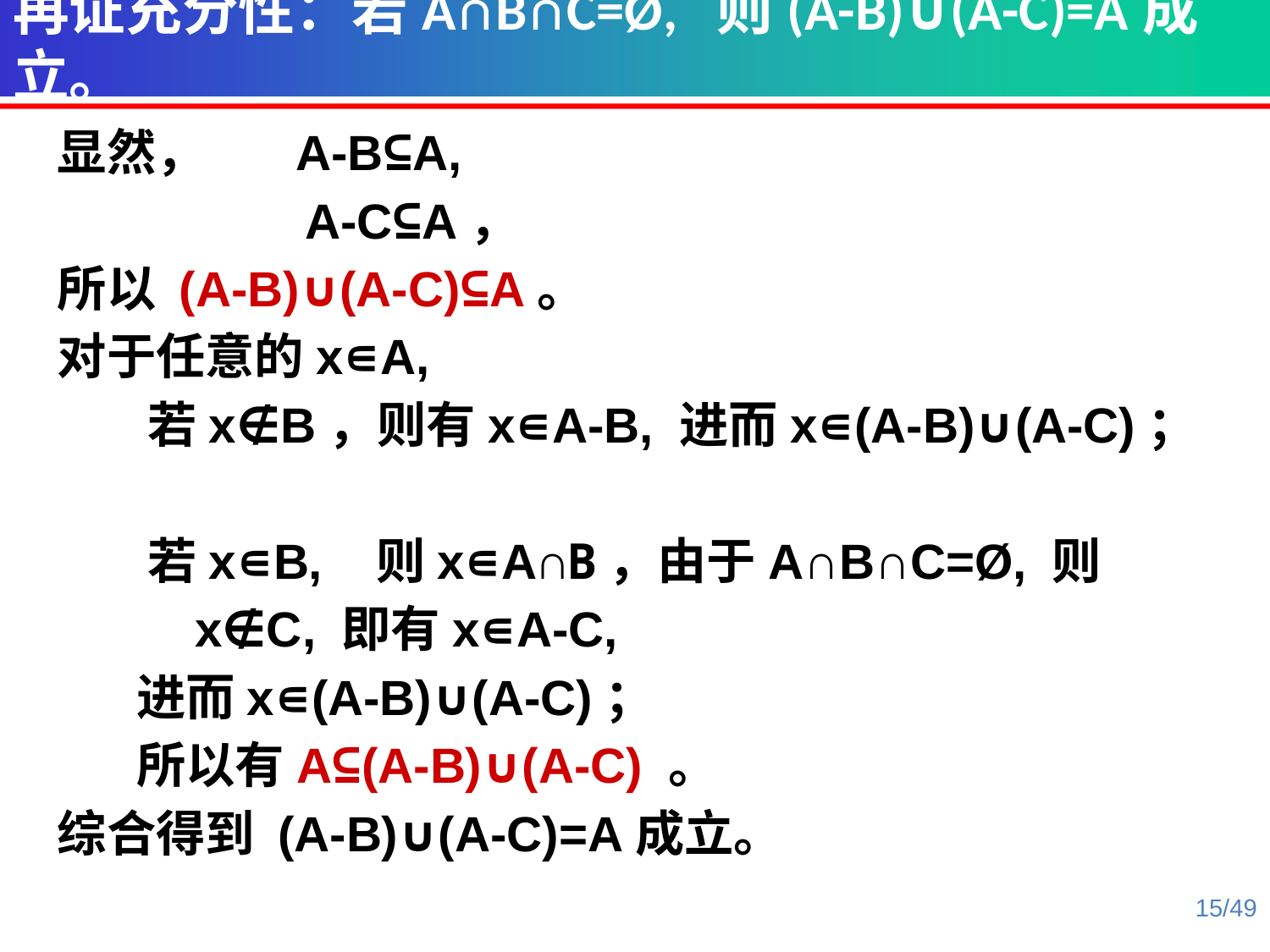

再证充分性：若A∩B∩C=Ø,  则(A-B)∪(A-C)=A成立。
显然，       A-B⊆A,
                  A-C⊆A，
所以 (A-B)∪(A-C)⊆A。
对于任意的x∊A,
       若x∉B，则有x∊A-B, 进而x∊(A-B)∪(A-C)；
       若x∊B,   则x∊A∩B，由于A∩B∩C=Ø, 则
          x∉C, 即有x∊A-C,
      进而x∊(A-B)∪(A-C)；
      所以有A⊆(A-B)∪(A-C) 。
综合得到 (A-B)∪(A-C)=A成立。
15/49